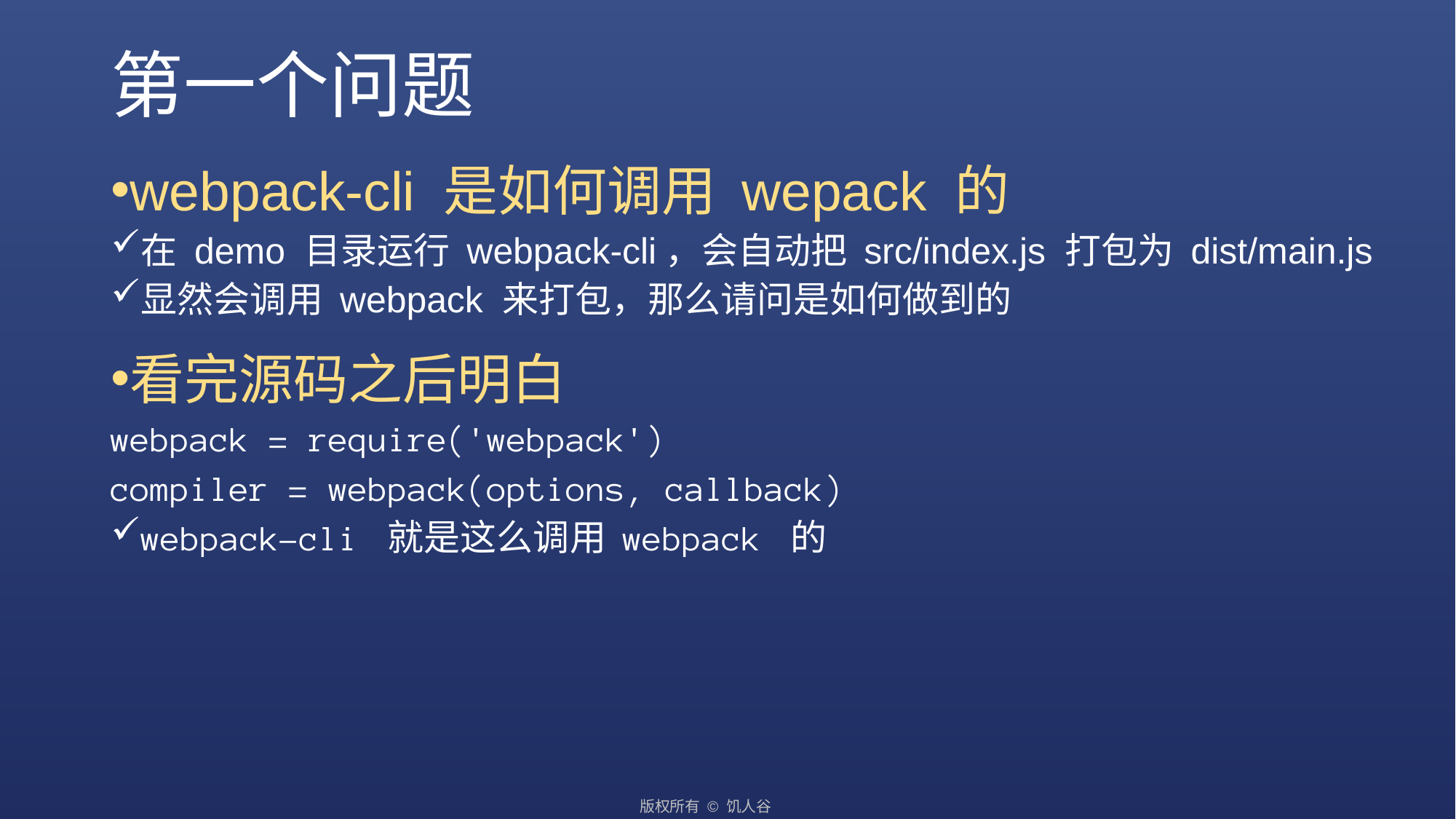

# 第一个问题
webpack-cli 是如何调用 wepack 的
在 demo 目录运行 webpack-cli，会自动把 src/index.js 打包为 dist/main.js
显然会调用 webpack 来打包，那么请问是如何做到的
看完源码之后明白
webpack = require('webpack')
compiler = webpack(options, callback)
webpack-cli 就是这么调用 webpack 的